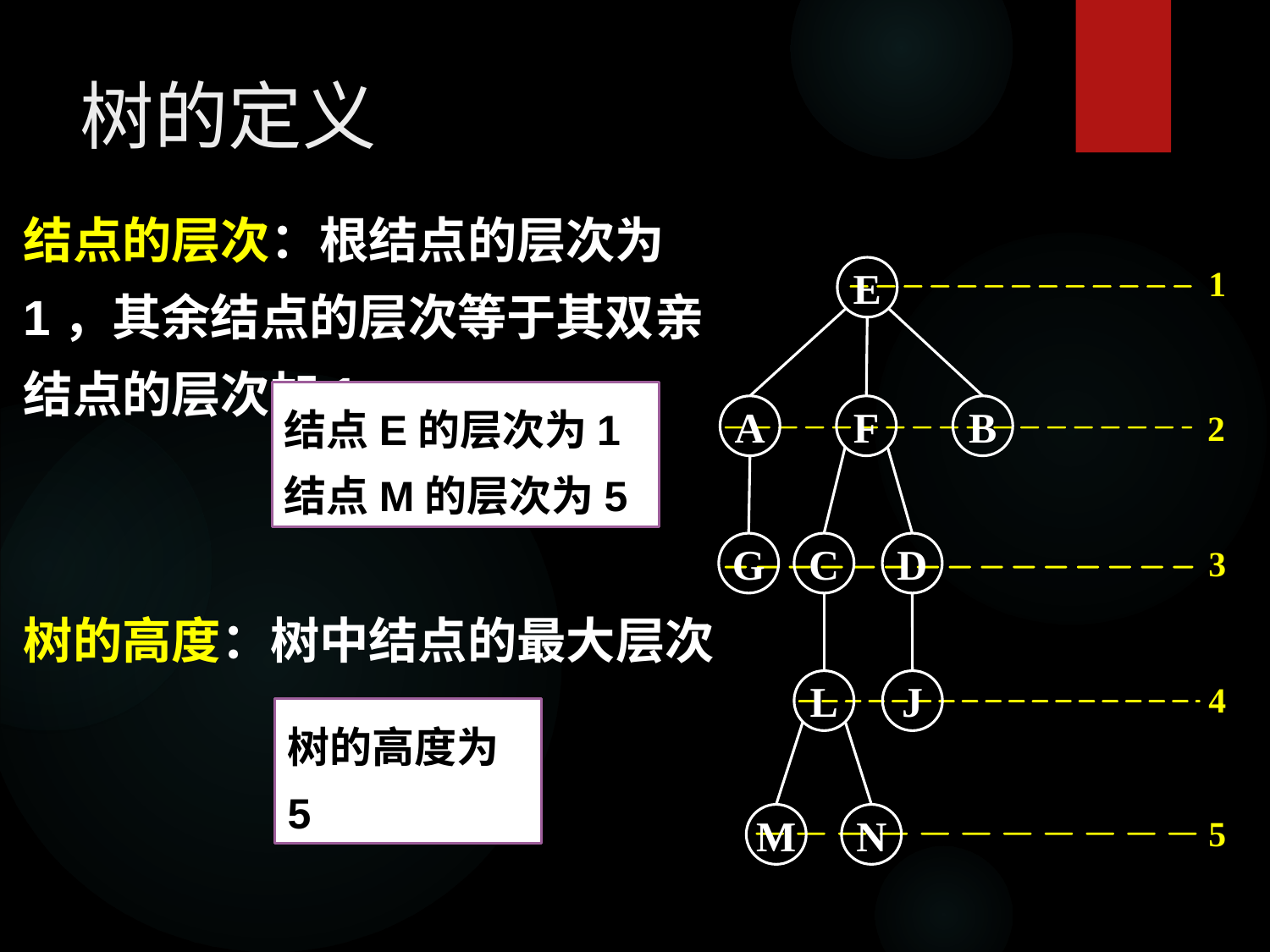

# 树的定义
结点的层次：根结点的层次为1，其余结点的层次等于其双亲结点的层次加1
E
A
F
B
G
C
D
L
J
M
N
1

结点E的层次为1
结点M的层次为5
2

3

树的高度：树中结点的最大层次
4

树的高度为5
5